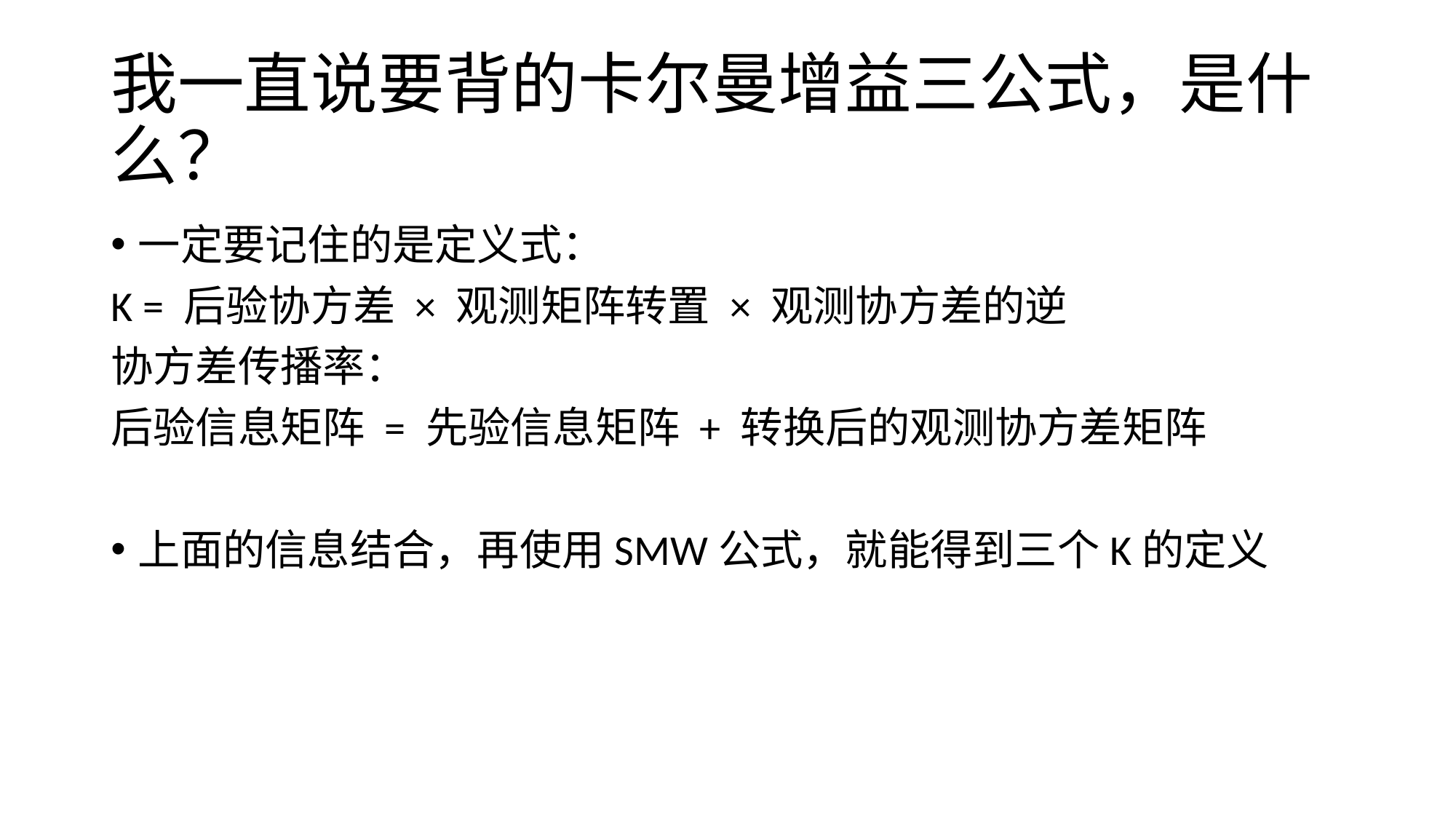

# 我一直说要背的卡尔曼增益三公式，是什么？
一定要记住的是定义式：
K = 后验协方差 × 观测矩阵转置 × 观测协方差的逆
协方差传播率：
后验信息矩阵 = 先验信息矩阵 + 转换后的观测协方差矩阵

上面的信息结合，再使用SMW公式，就能得到三个K的定义